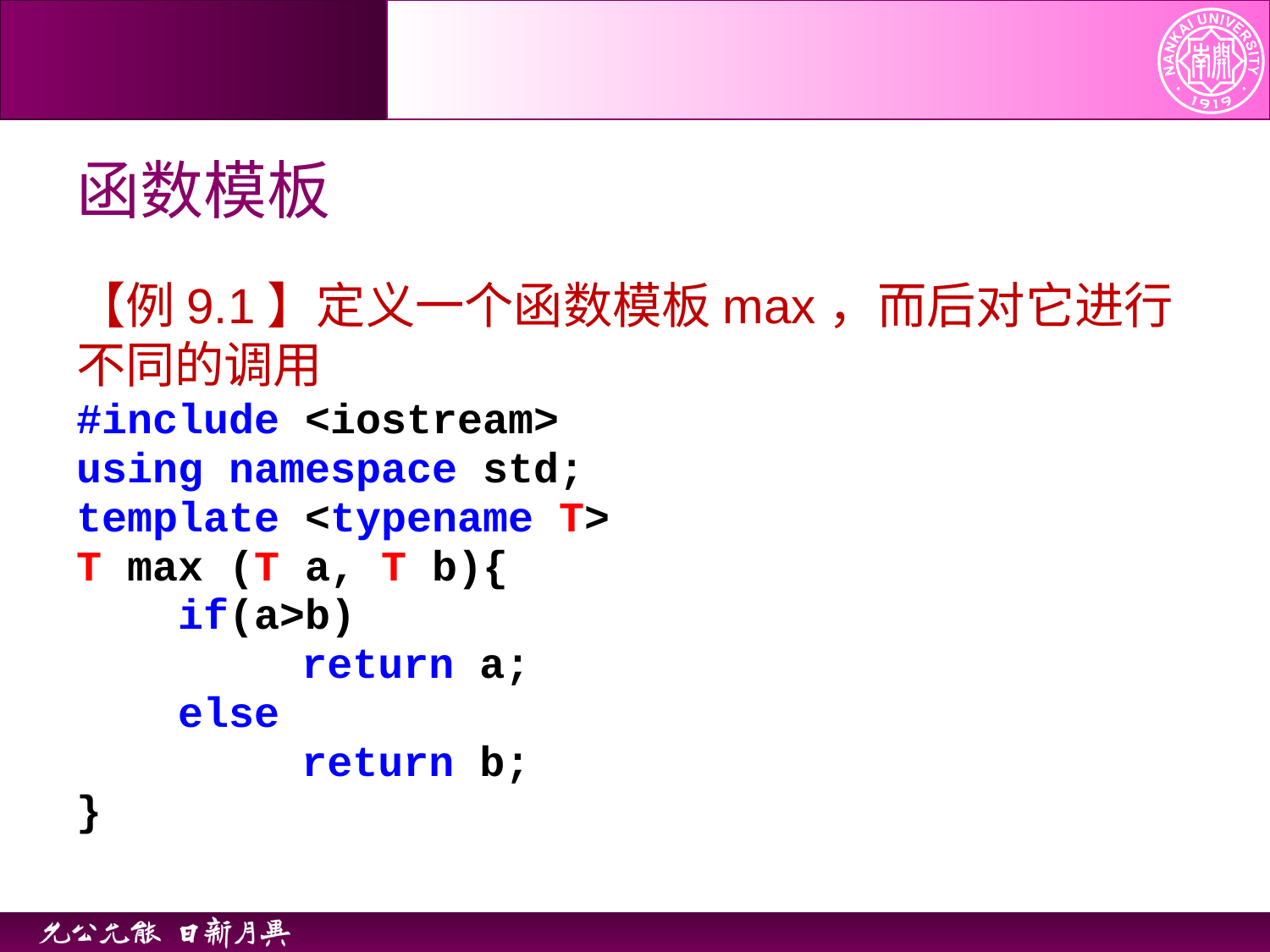

# 函数模板
【例9.1】定义一个函数模板max，而后对它进行不同的调用
#include <iostream>
using namespace std;
template <typename T>
T max (T a, T b){
    if(a>b)
		  return a;
    else
		  return b;
}